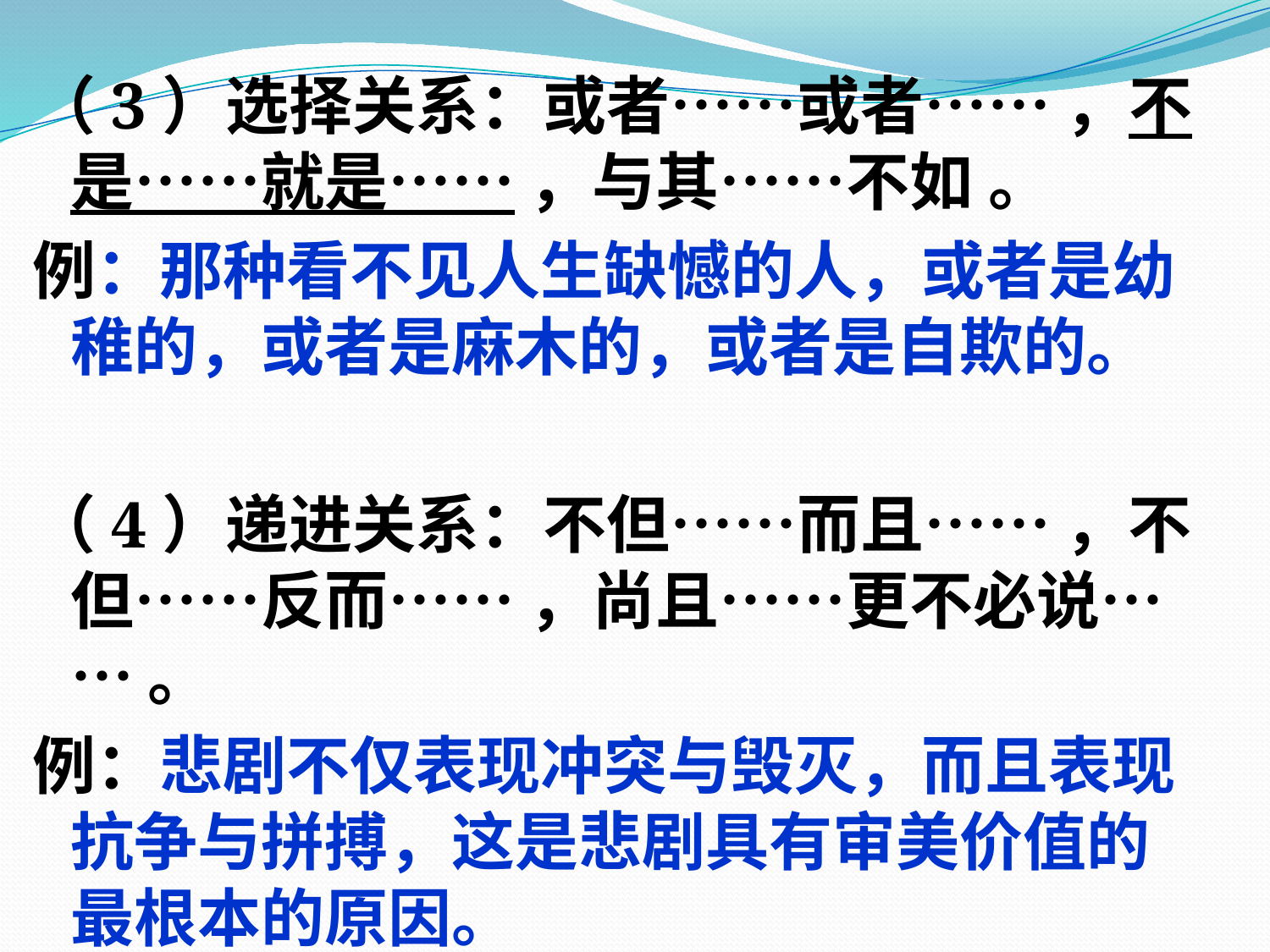

（3）选择关系：或者……或者…… ，不是……就是…… ，与其……不如 。
例：那种看不见人生缺憾的人，或者是幼稚的，或者是麻木的，或者是自欺的。

（4）递进关系：不但……而且…… ，不但……反而…… ，尚且……更不必说…… 。
例：悲剧不仅表现冲突与毁灭，而且表现抗争与拼搏，这是悲剧具有审美价值的最根本的原因。